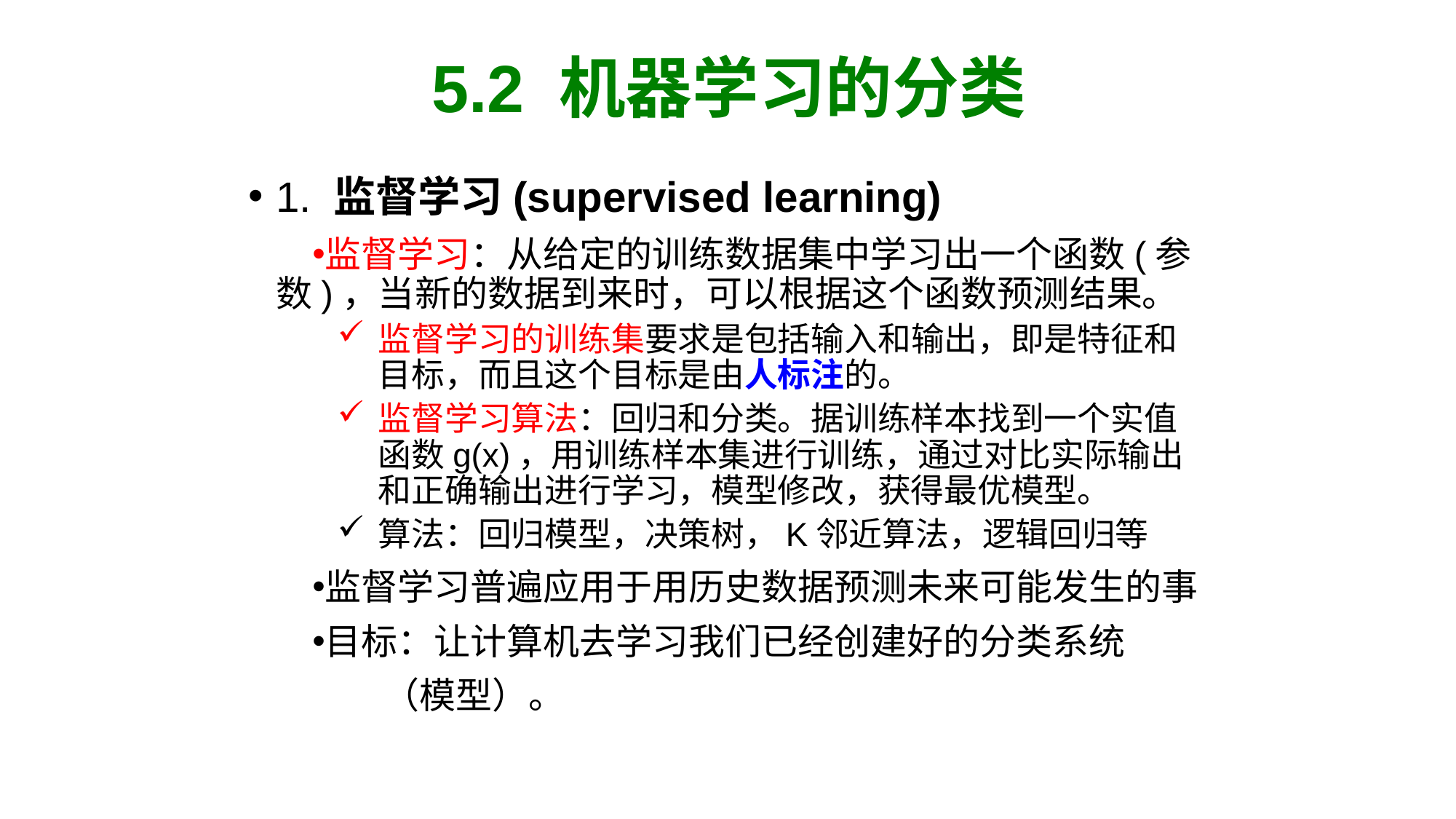

5.2 机器学习的分类
1. 监督学习(supervised learning)
监督学习：从给定的训练数据集中学习出一个函数(参数)，当新的数据到来时，可以根据这个函数预测结果。
监督学习的训练集要求是包括输入和输出，即是特征和目标，而且这个目标是由人标注的。
监督学习算法：回归和分类。据训练样本找到一个实值函数g(x)，用训练样本集进行训练，通过对比实际输出和正确输出进行学习，模型修改，获得最优模型。
算法：回归模型，决策树，K邻近算法，逻辑回归等
监督学习普遍应用于用历史数据预测未来可能发生的事
目标：让计算机去学习我们已经创建好的分类系统
            （模型）。